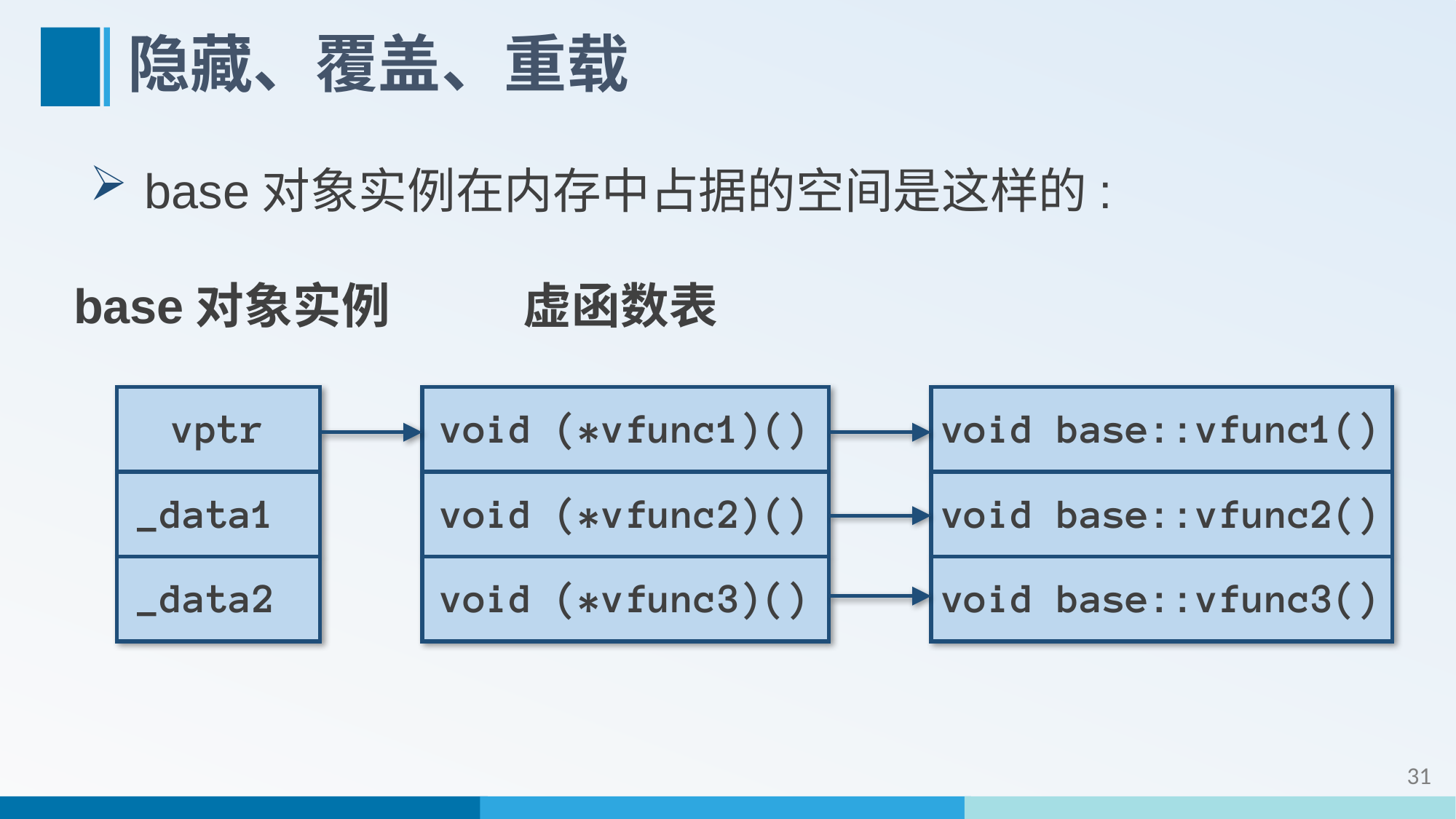

# 隐藏、覆盖、重载
base对象实例在内存中占据的空间是这样的:
虚函数表
base对象实例
| vptr |
| --- |
| \_data1 |
| \_data2 |
| void (\*vfunc1)() |
| --- |
| void (\*vfunc2)() |
| void (\*vfunc3)() |
| void base::vfunc1() |
| --- |
| void base::vfunc2() |
| void base::vfunc3() |